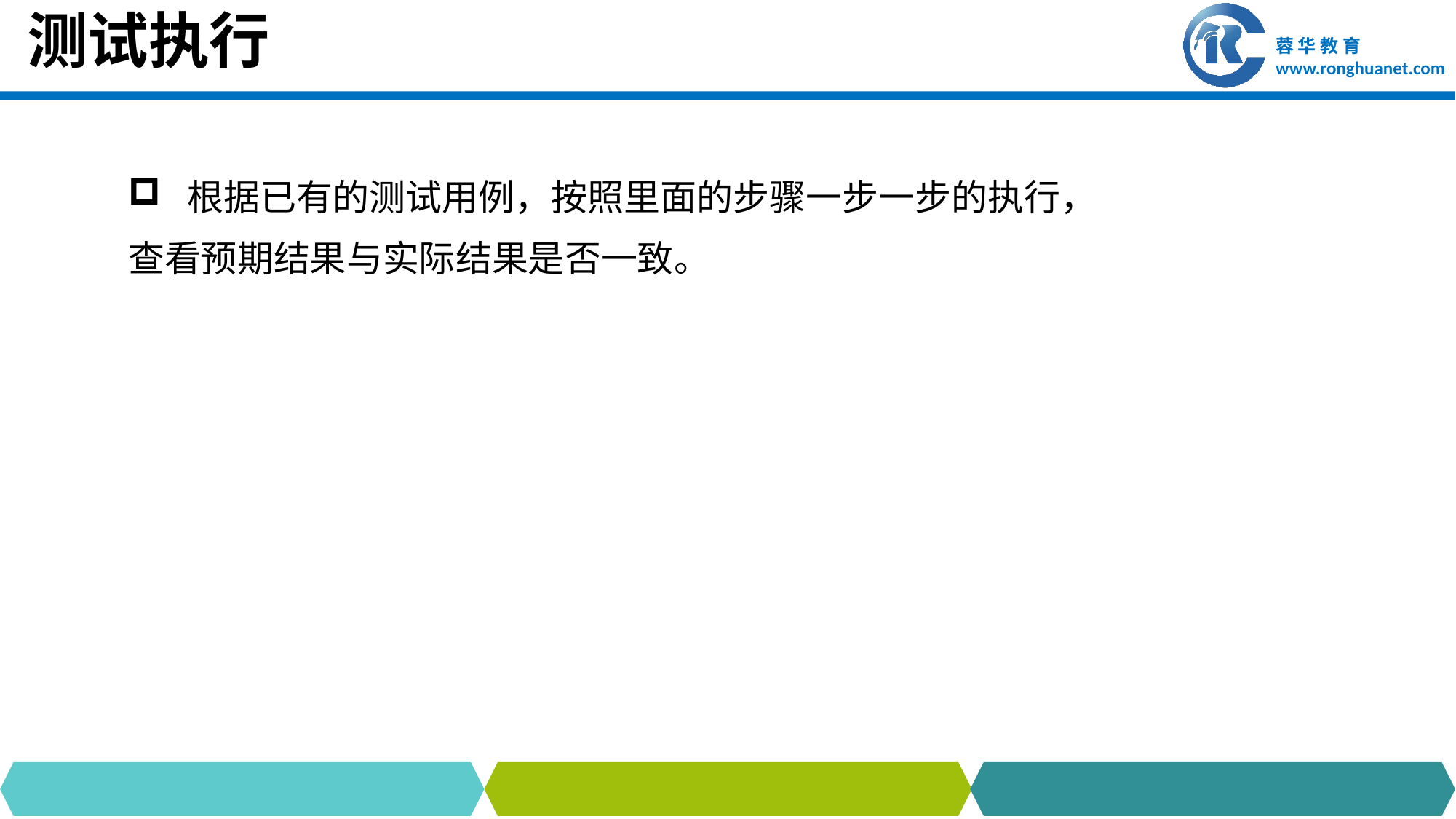

# 测试执行
  根据已有的测试用例，按照里面的步骤一步一步的执行，查看预期结果与实际结果是否一致。